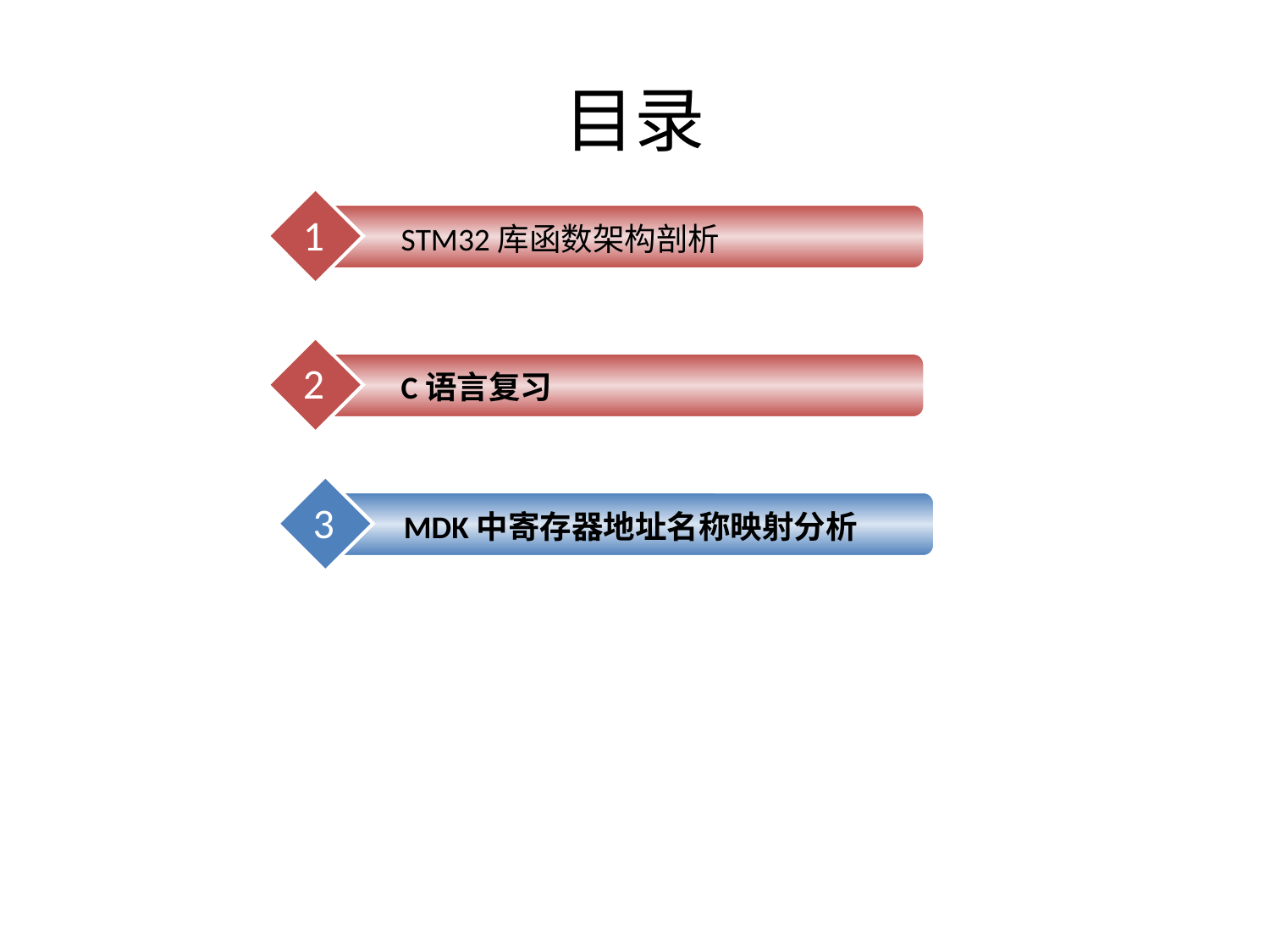

# 目录

1

     STM32库函数架构剖析

2

     C语言复习

3

    MDK中寄存器地址名称映射分析